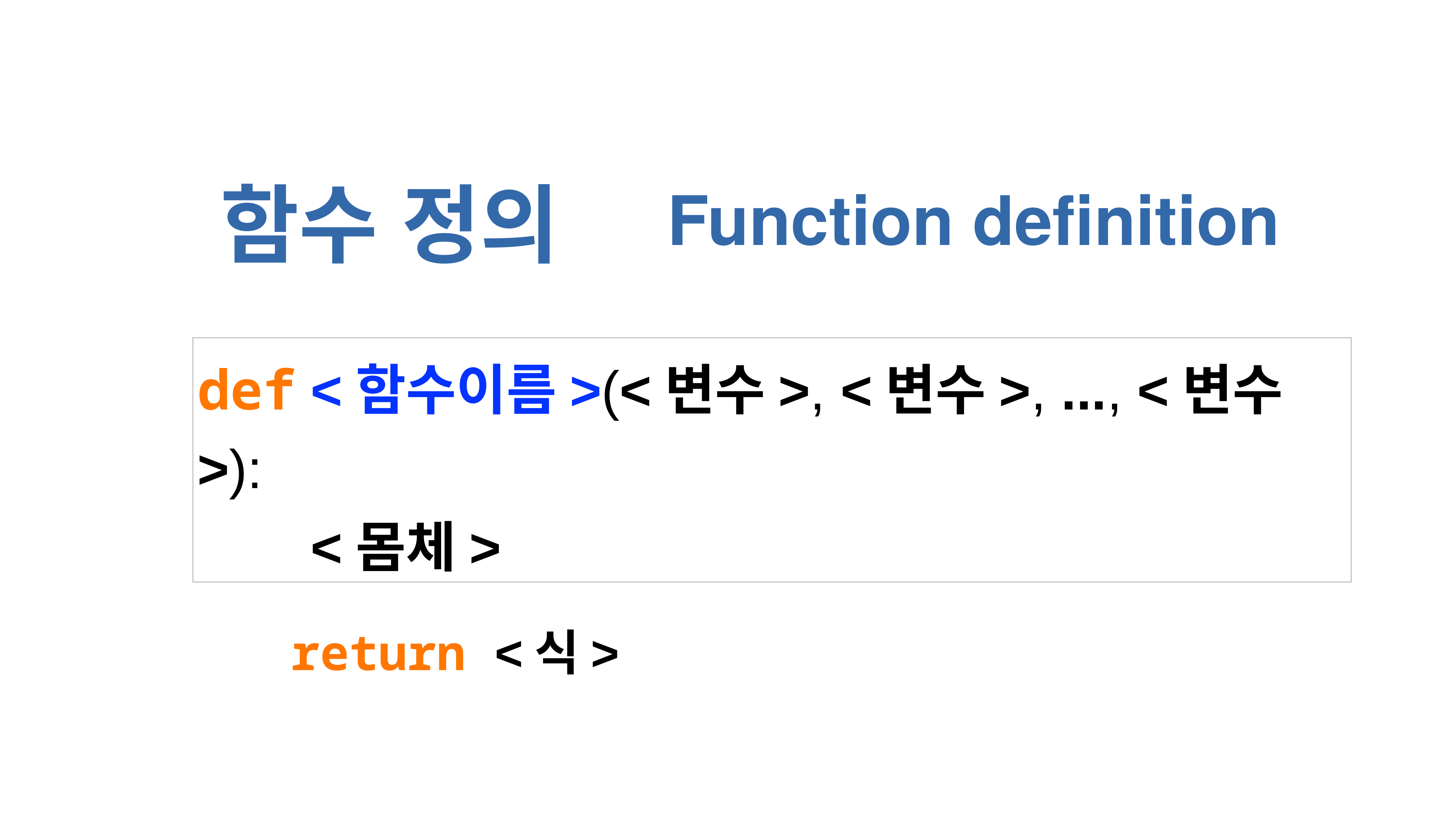

Function definition
함수 정의
def <함수이름>(<변수>, <변수>, ..., <변수>):
def <몸체>
return <식>